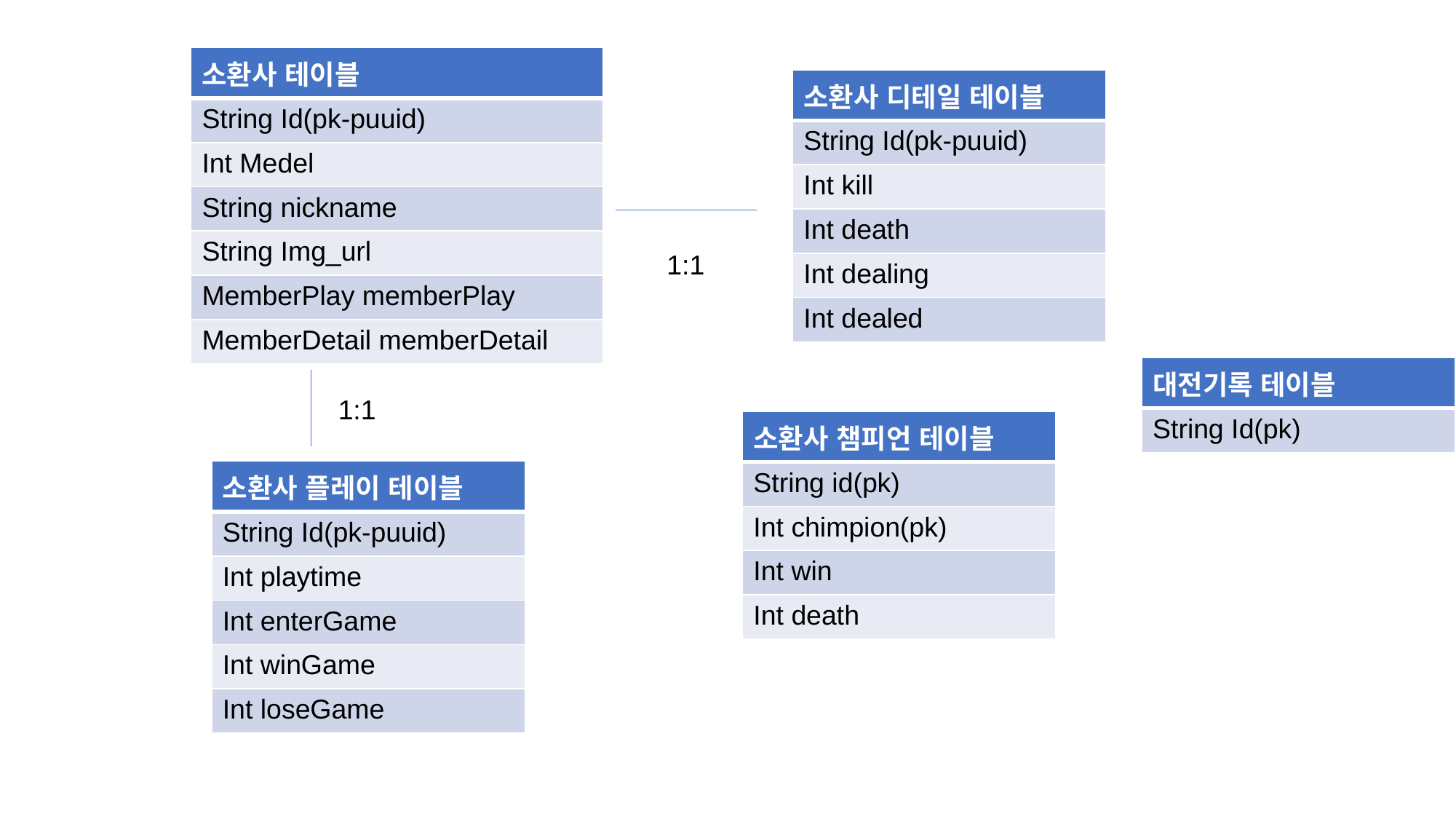

| 소환사 테이블 |
| --- |
| String Id(pk-puuid) |
| Int Medel |
| String nickname |
| String Img\_url |
| MemberPlay memberPlay |
| MemberDetail memberDetail |
| 소환사 디테일 테이블 |
| --- |
| String Id(pk-puuid) |
| Int kill |
| Int death |
| Int dealing |
| Int dealed |
1:1
| 대전기록 테이블 |
| --- |
| String Id(pk) |
1:1
| 소환사 챔피언 테이블 |
| --- |
| String id(pk) |
| Int chimpion(pk) |
| Int win |
| Int death |
| 소환사 플레이 테이블 |
| --- |
| String Id(pk-puuid) |
| Int playtime |
| Int enterGame |
| Int winGame |
| Int loseGame |